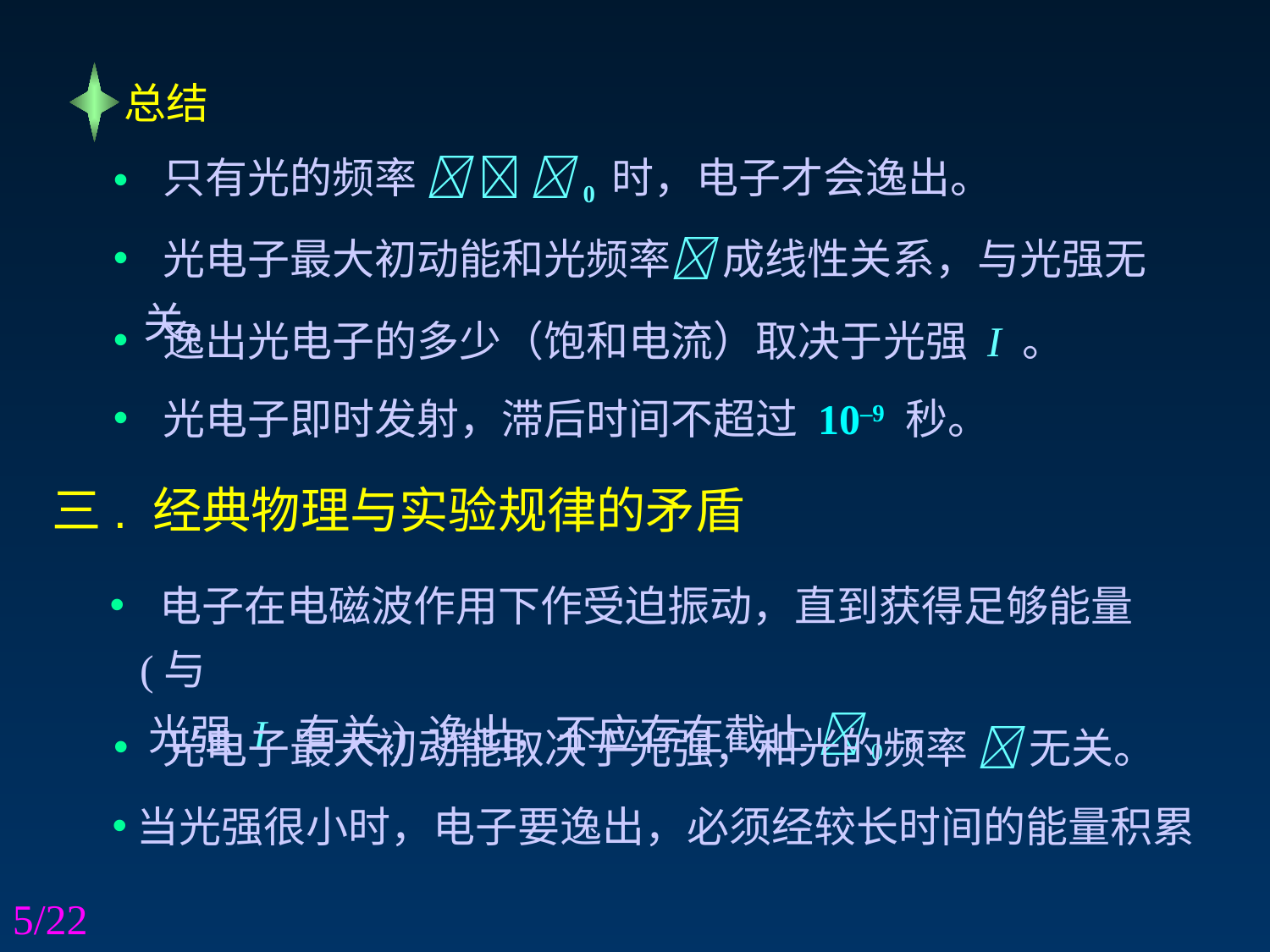

总结
 只有光的频率 ν ≥ ν0 时，电子才会逸出。
 光电子最大初动能和光频率ν 成线性关系，与光强无关。
 逸出光电子的多少（饱和电流）取决于光强 I 。
 光电子即时发射，滞后时间不超过 10–9 秒。
三. 经典物理与实验规律的矛盾
 电子在电磁波作用下作受迫振动，直到获得足够能量(与
   光强 I  有关) 逸出，不应存在截止 ν0  。
 光电子最大初动能取决于光强，和光的频率 ν 无关。
当光强很小时，电子要逸出，必须经较长时间的能量积累
5/22